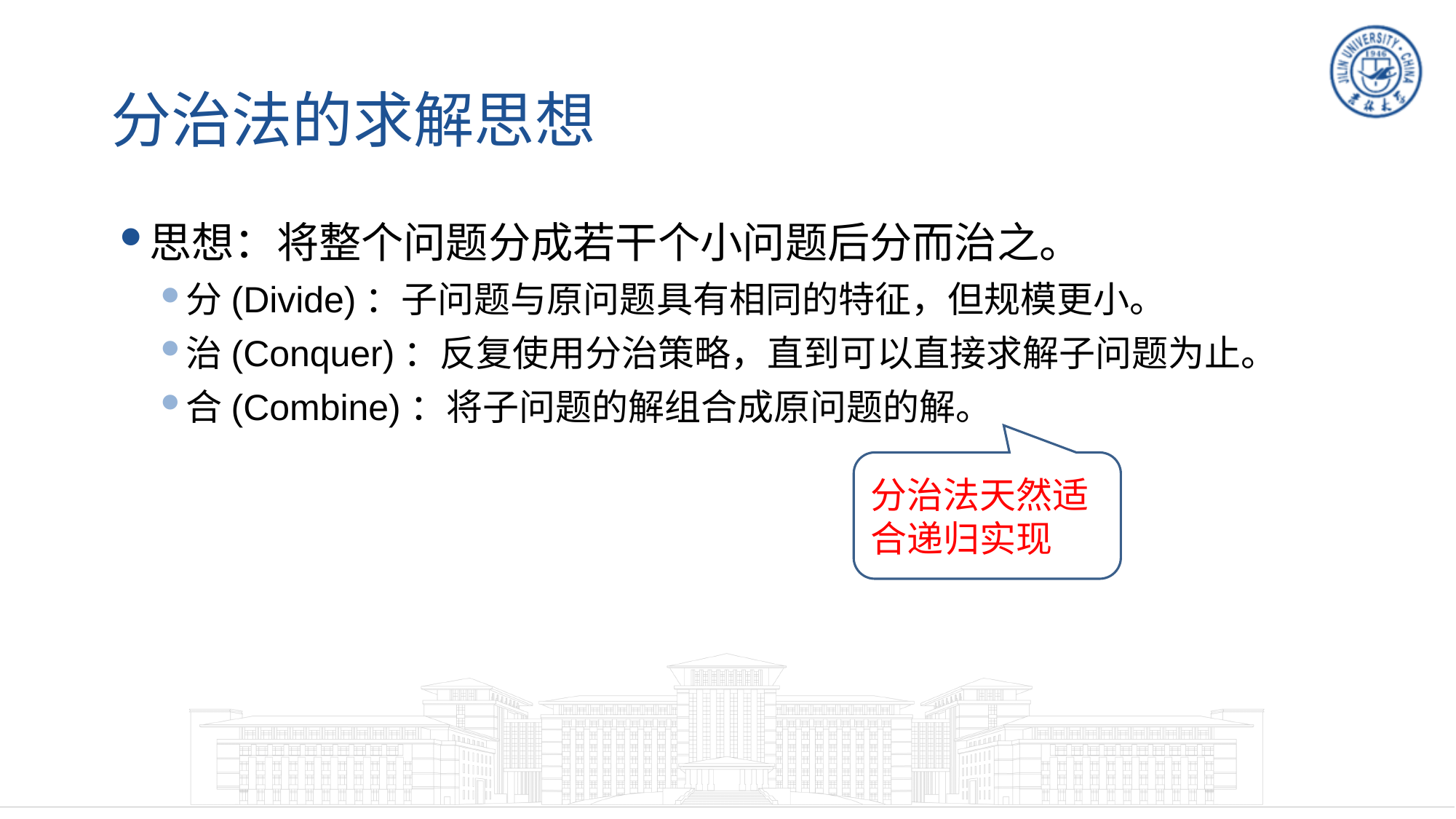

# 分治法的求解思想
思想：将整个问题分成若干个小问题后分而治之。
分(Divide)：子问题与原问题具有相同的特征，但规模更小。
治(Conquer)：反复使用分治策略，直到可以直接求解子问题为止。
合(Combine)：将子问题的解组合成原问题的解。
分治法天然适合递归实现

5